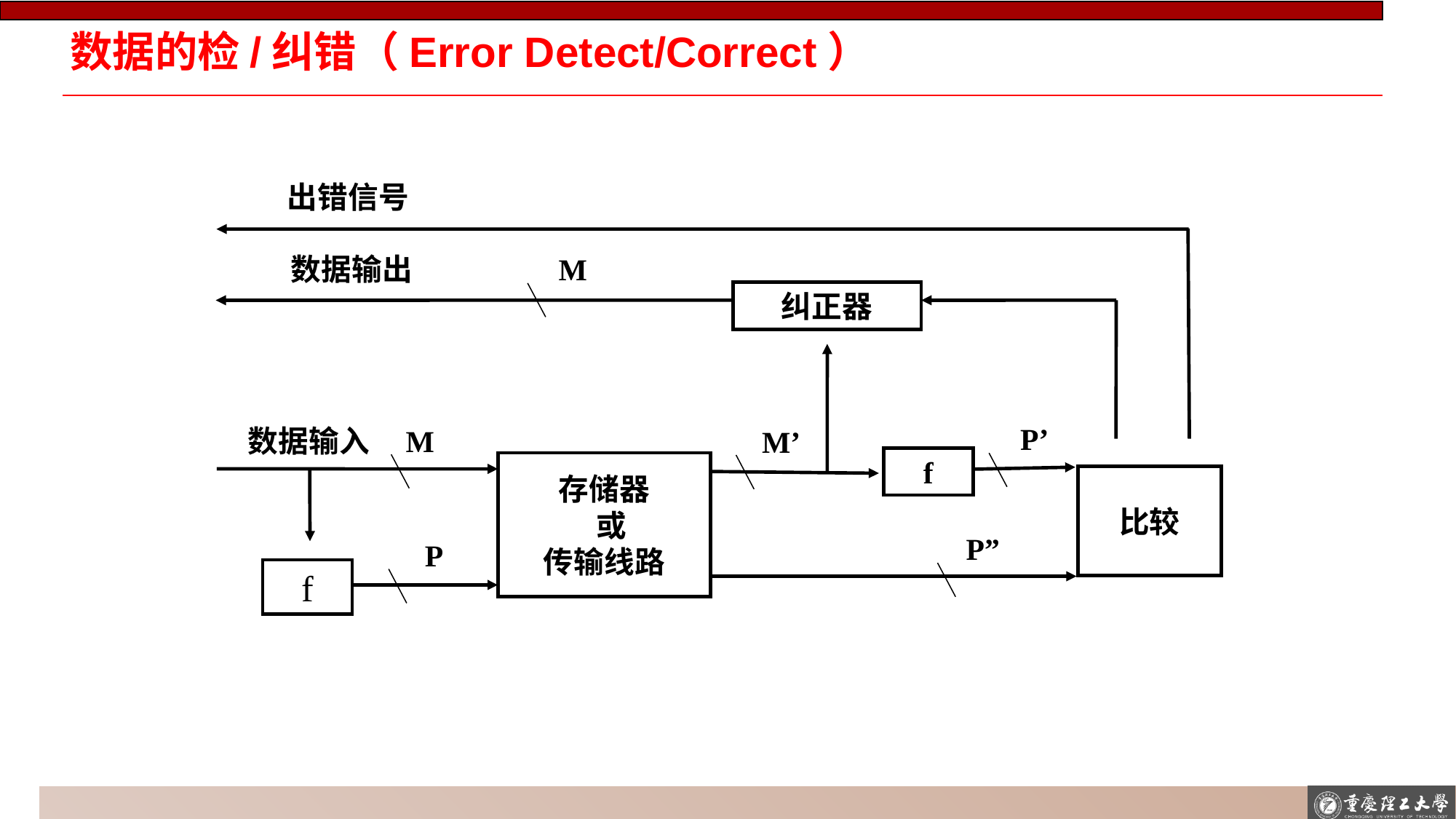

# 数据的检/纠错（Error Detect/Correct）
出错信号

数据输出
M
纠正器

P’
数据输入
M
存储器
 或
传输线路
M’
f

比较

P”
P
f